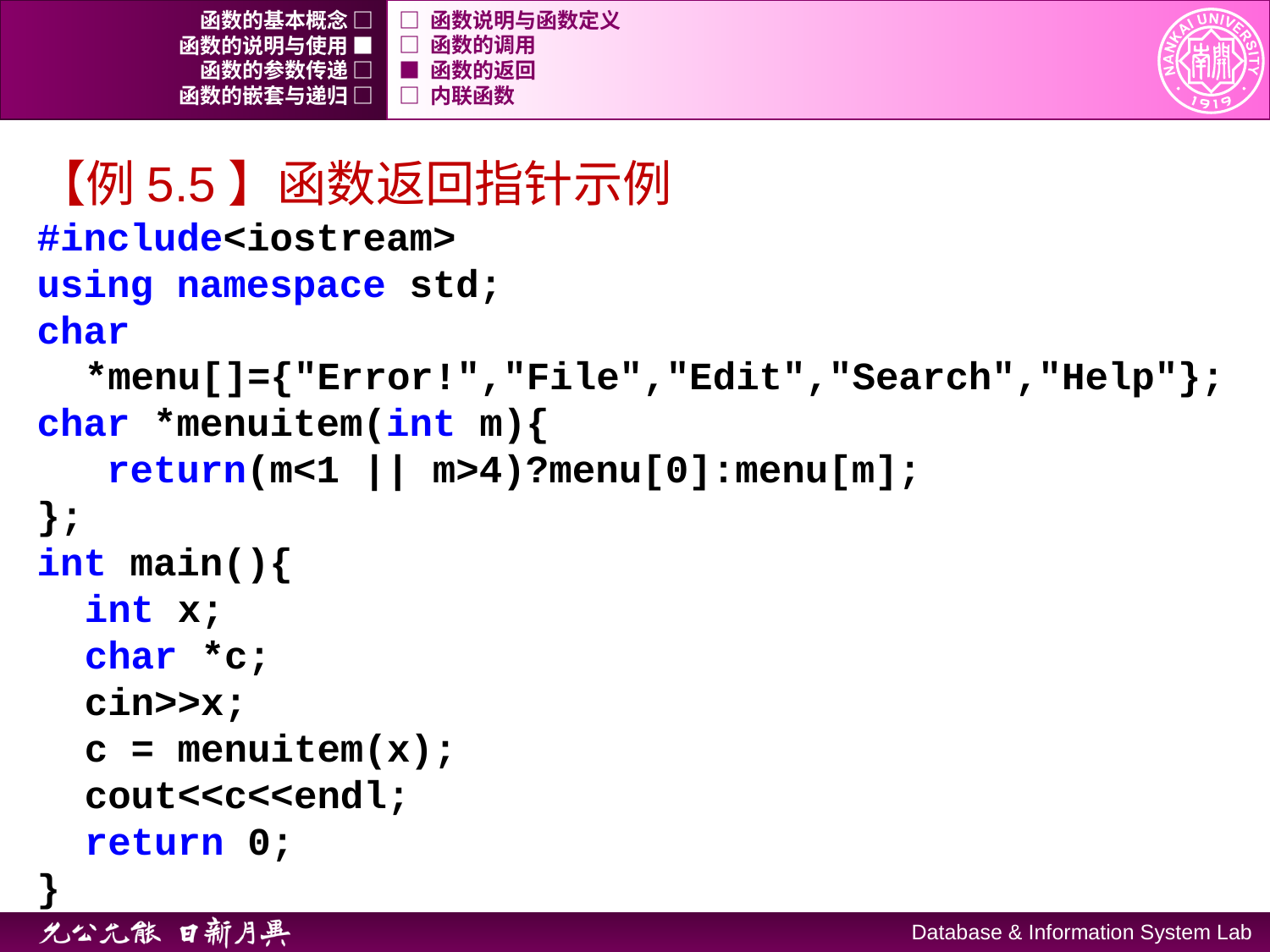

函数的基本概念 □
□ 函数说明与函数定义
函数的说明与使用 ■
□ 函数的调用
函数的参数传递 □
■ 函数的返回
函数的嵌套与递归 □
□ 内联函数
【例5.5】函数返回指针示例
#include<iostream>
using namespace std;
char *menu[]={"Error!","File","Edit","Search","Help"};
char *menuitem(int m){
   return(m<1 || m>4)?menu[0]:menu[m];
};
int main(){
	int x;
	char *c;
	cin>>x;
	c = menuitem(x);
	cout<<c<<endl;
	return 0;
}